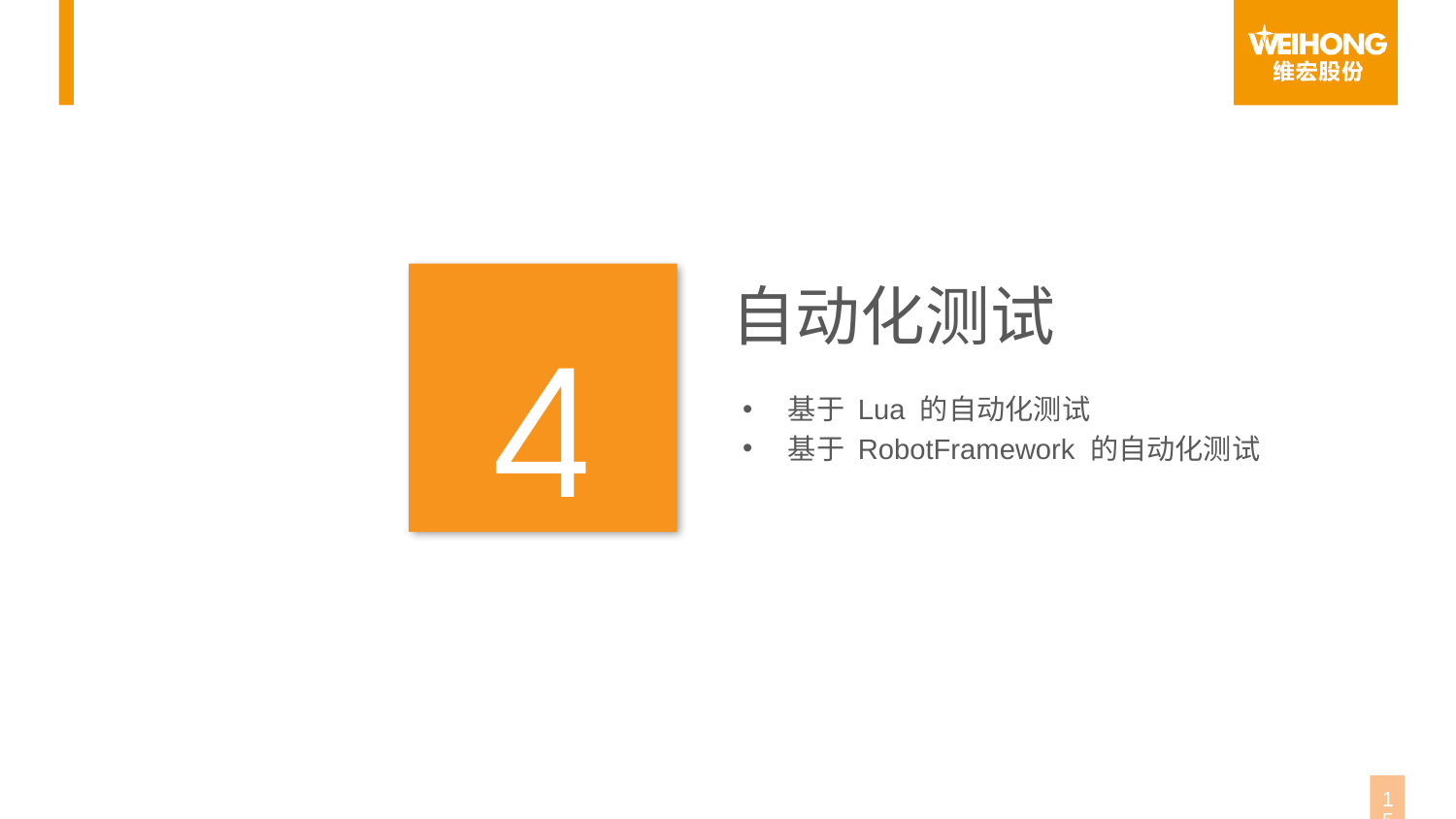

4
自动化测试
基于 Lua 的自动化测试
基于 RobotFramework 的自动化测试